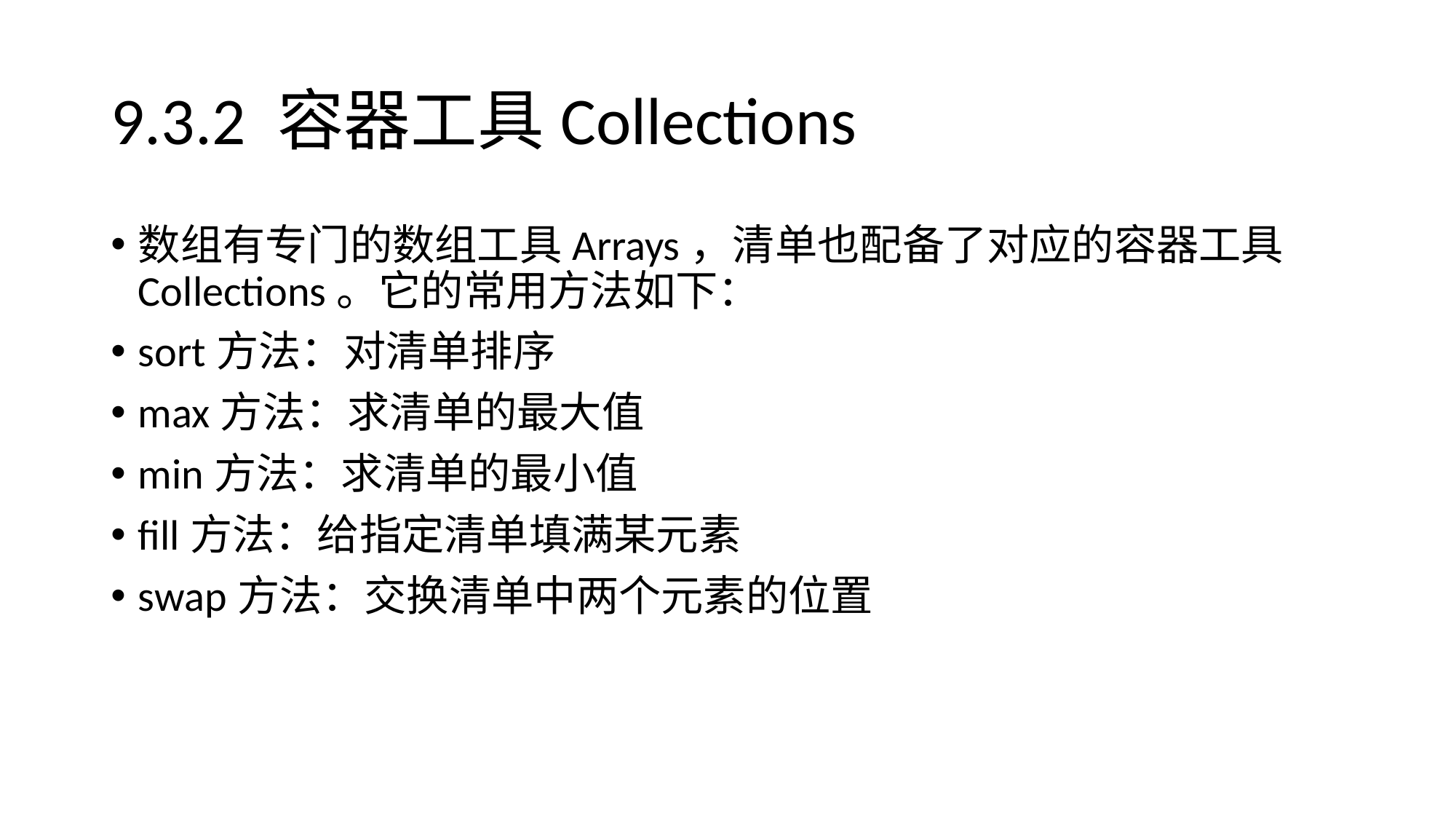

# 9.3.2 容器工具Collections
数组有专门的数组工具Arrays，清单也配备了对应的容器工具Collections。它的常用方法如下：
sort方法：对清单排序
max方法：求清单的最大值
min方法：求清单的最小值
fill方法：给指定清单填满某元素
swap方法：交换清单中两个元素的位置